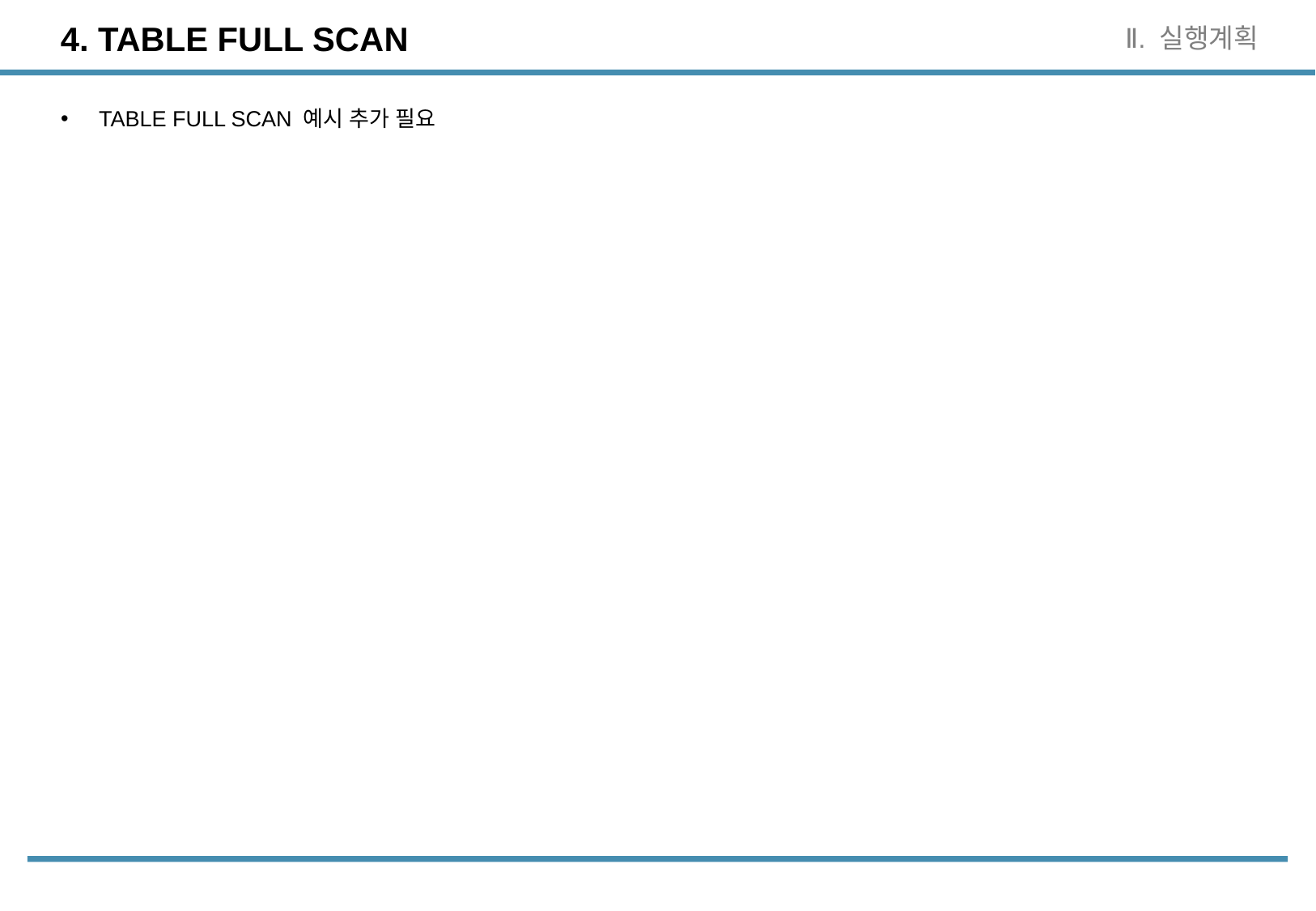

# 4. TABLE FULL SCAN
Ⅱ. 실행계획
TABLE FULL SCAN 예시 추가 필요